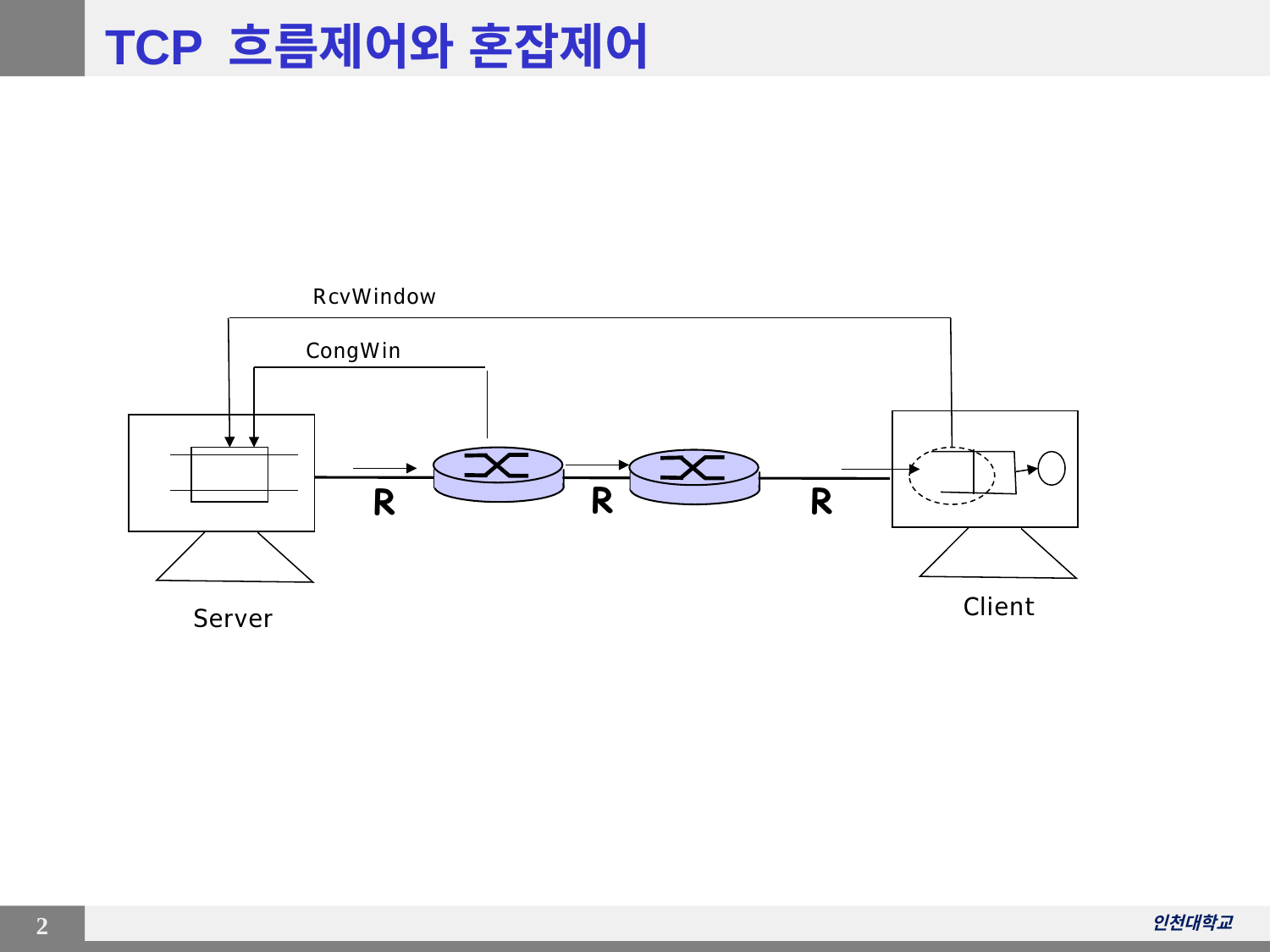

# TCP 흐름제어와 혼잡제어
RcvWindow
CongWin

R
R
R

Client
Server